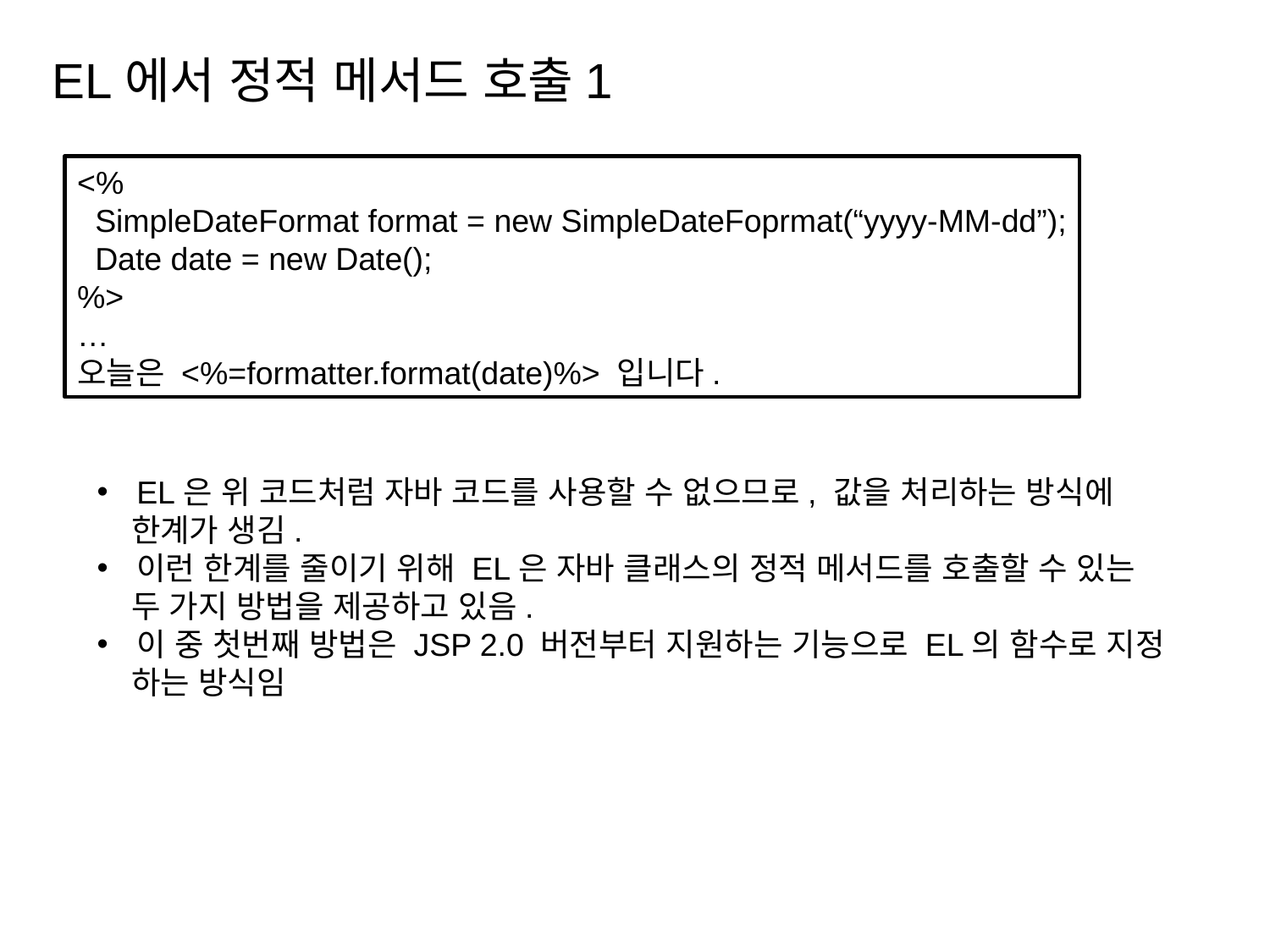

# EL에서 정적 메서드 호출1
<%
  SimpleDateFormat format = new SimpleDateFoprmat(“yyyy-MM-dd”);
  Date date = new Date();
%>
…
오늘은 <%=formatter.format(date)%> 입니다.
EL은 위 코드처럼 자바 코드를 사용할 수 없으므로, 값을 처리하는 방식에
   한계가 생김.
이런 한계를 줄이기 위해 EL은 자바 클래스의 정적 메서드를 호출할 수 있는
   두 가지 방법을 제공하고 있음.
이 중 첫번째 방법은 JSP 2.0 버전부터 지원하는 기능으로 EL의 함수로 지정
   하는 방식임